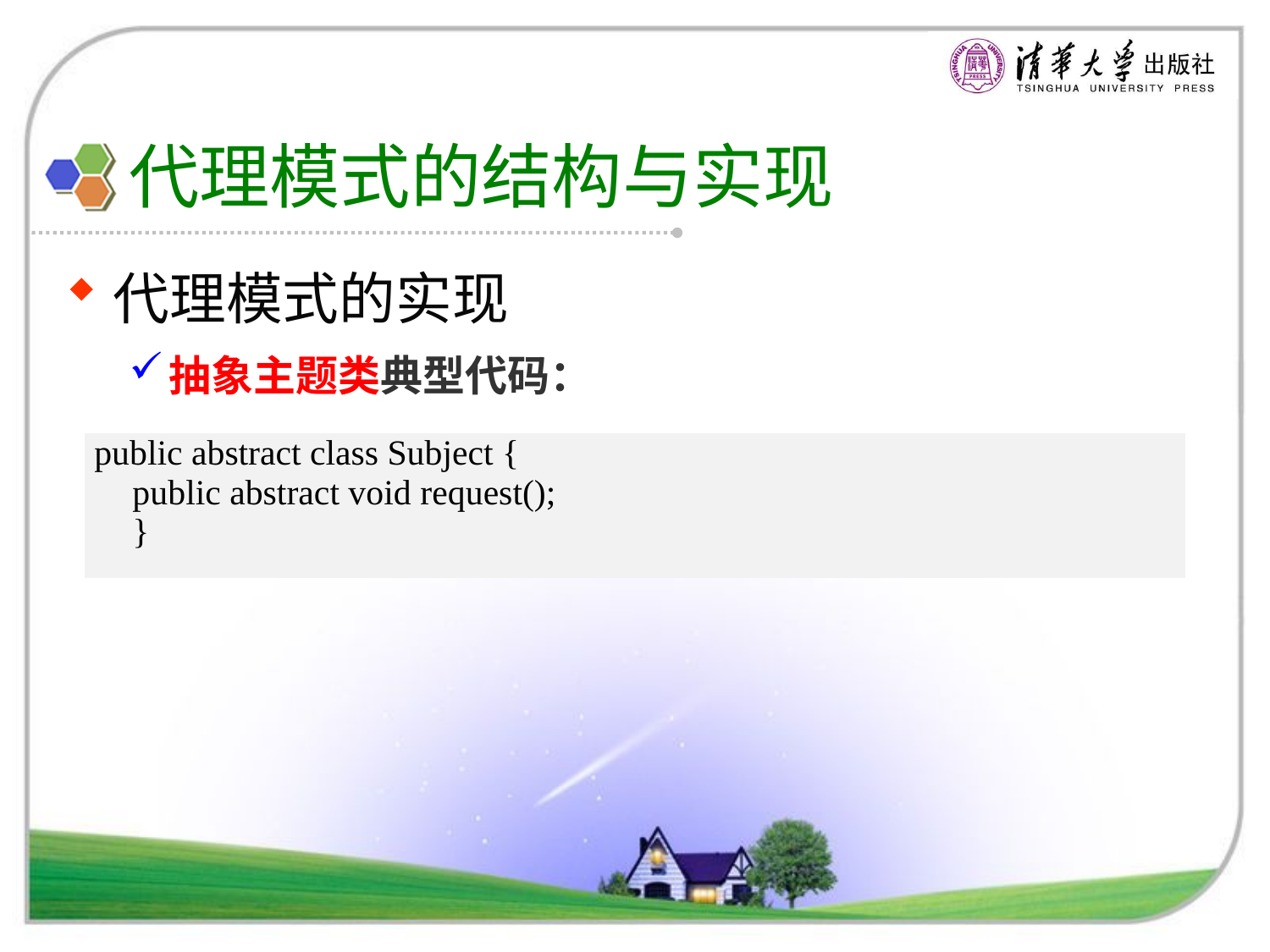

# 代理模式的结构与实现
代理模式的实现
抽象主题类典型代码：
| public abstract class Subject { public abstract void request(); } |
| --- |